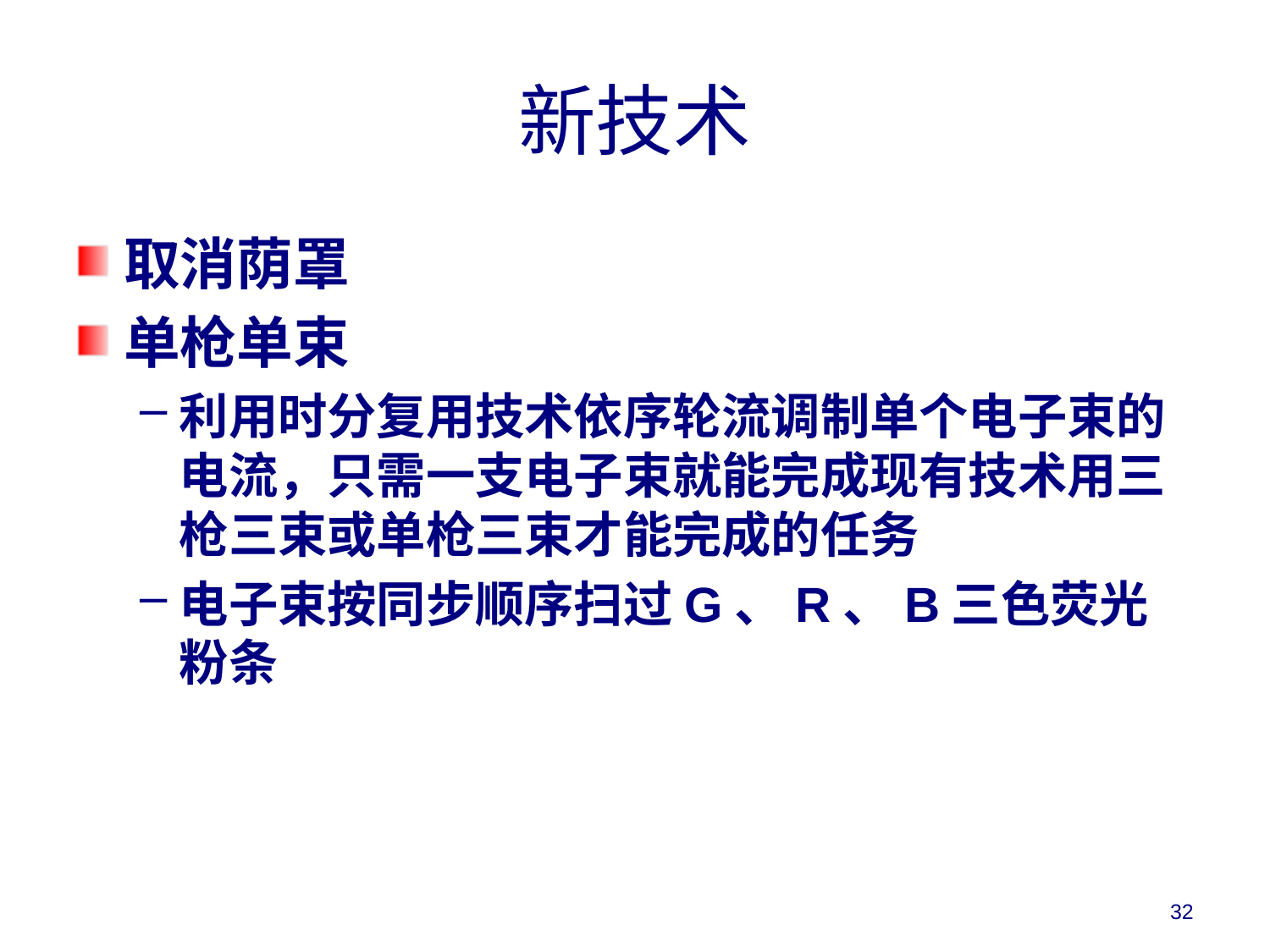

# 新技术
取消荫罩
单枪单束
利用时分复用技术依序轮流调制单个电子束的电流，只需一支电子束就能完成现有技术用三枪三束或单枪三束才能完成的任务
电子束按同步顺序扫过G、R、B三色荧光粉条

32